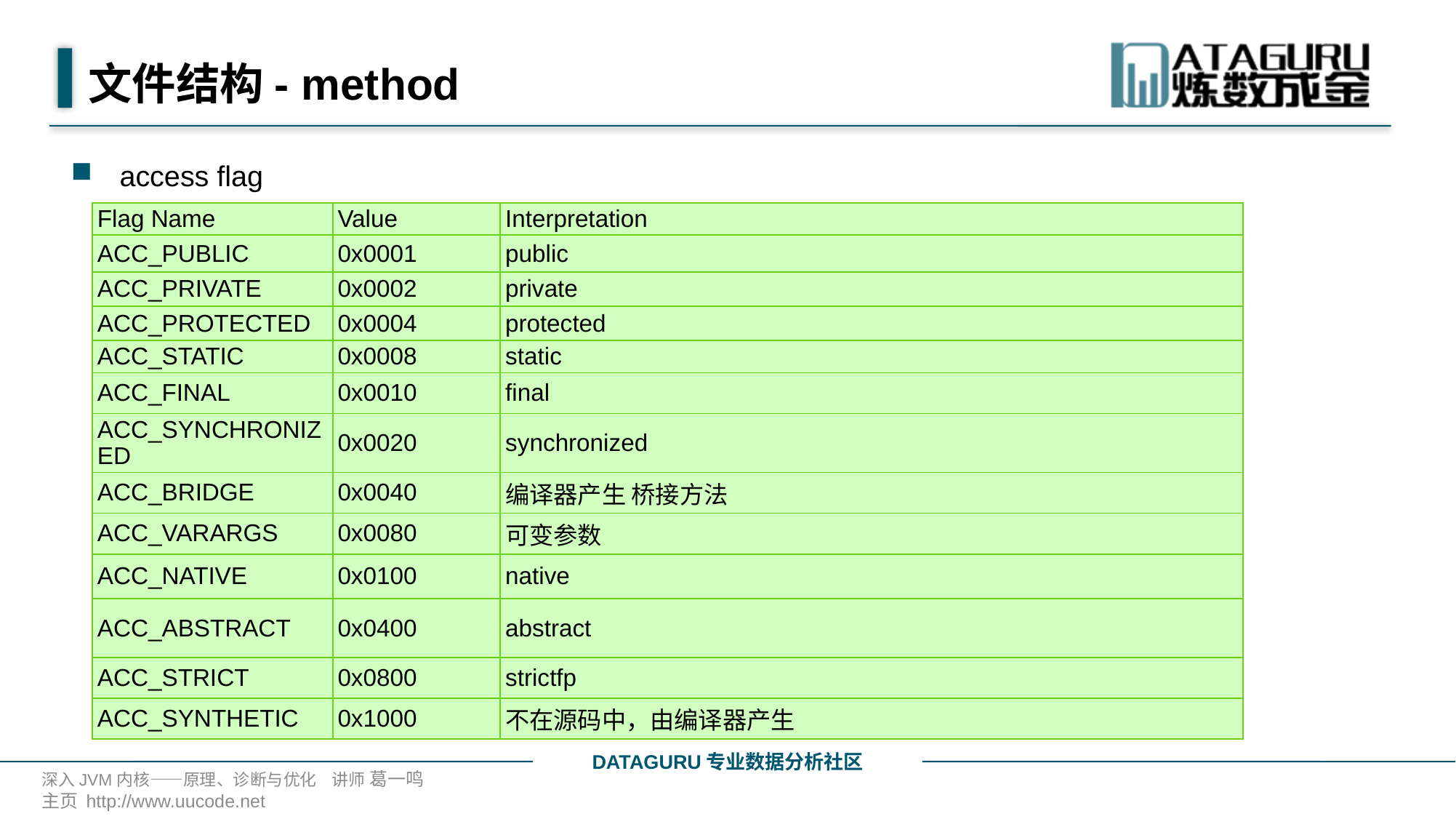

# 文件结构- method

access flag
| Flag Name | Value | Interpretation |
| --- | --- | --- |
| ACC\_PUBLIC | 0x0001 | public |
| ACC\_PRIVATE | 0x0002 | private |
| ACC\_PROTECTED | 0x0004 | protected |
| ACC\_STATIC | 0x0008 | static |
| ACC\_FINAL | 0x0010 | final |
| ACC\_SYNCHRONIZED | 0x0020 | synchronized |
| ACC\_BRIDGE | 0x0040 | 编译器产生 桥接方法 |
| ACC\_VARARGS | 0x0080 | 可变参数 |
| ACC\_NATIVE | 0x0100 | native |
| ACC\_ABSTRACT | 0x0400 | abstract |
| ACC\_STRICT | 0x0800 | strictfp |
| ACC\_SYNTHETIC | 0x1000 | 不在源码中，由编译器产生 |